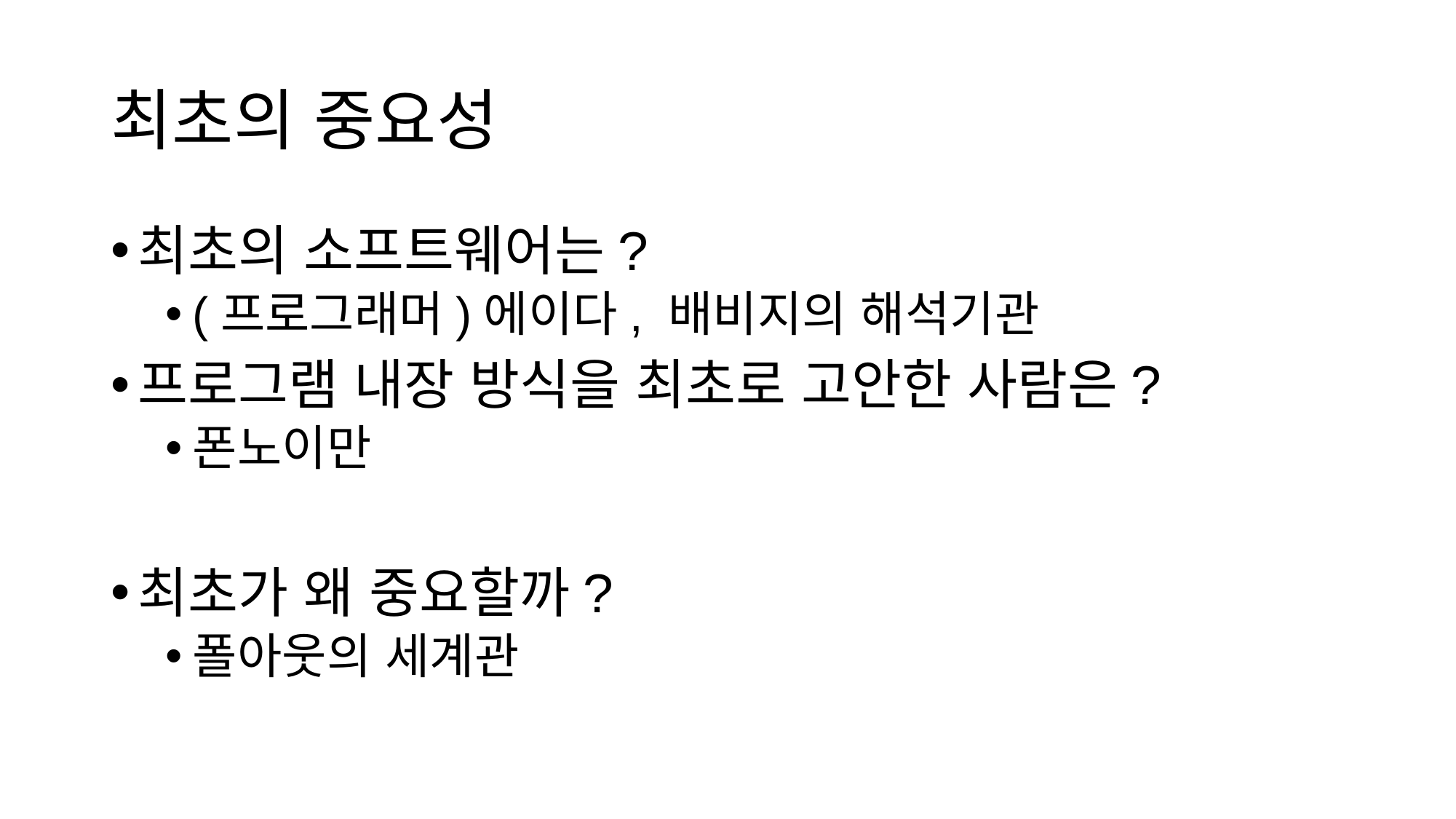

# 최초의 중요성
최초의 소프트웨어는?
(프로그래머)에이다, 배비지의 해석기관
프로그램 내장 방식을 최초로 고안한 사람은?
폰노이만

최초가 왜 중요할까?
폴아웃의 세계관